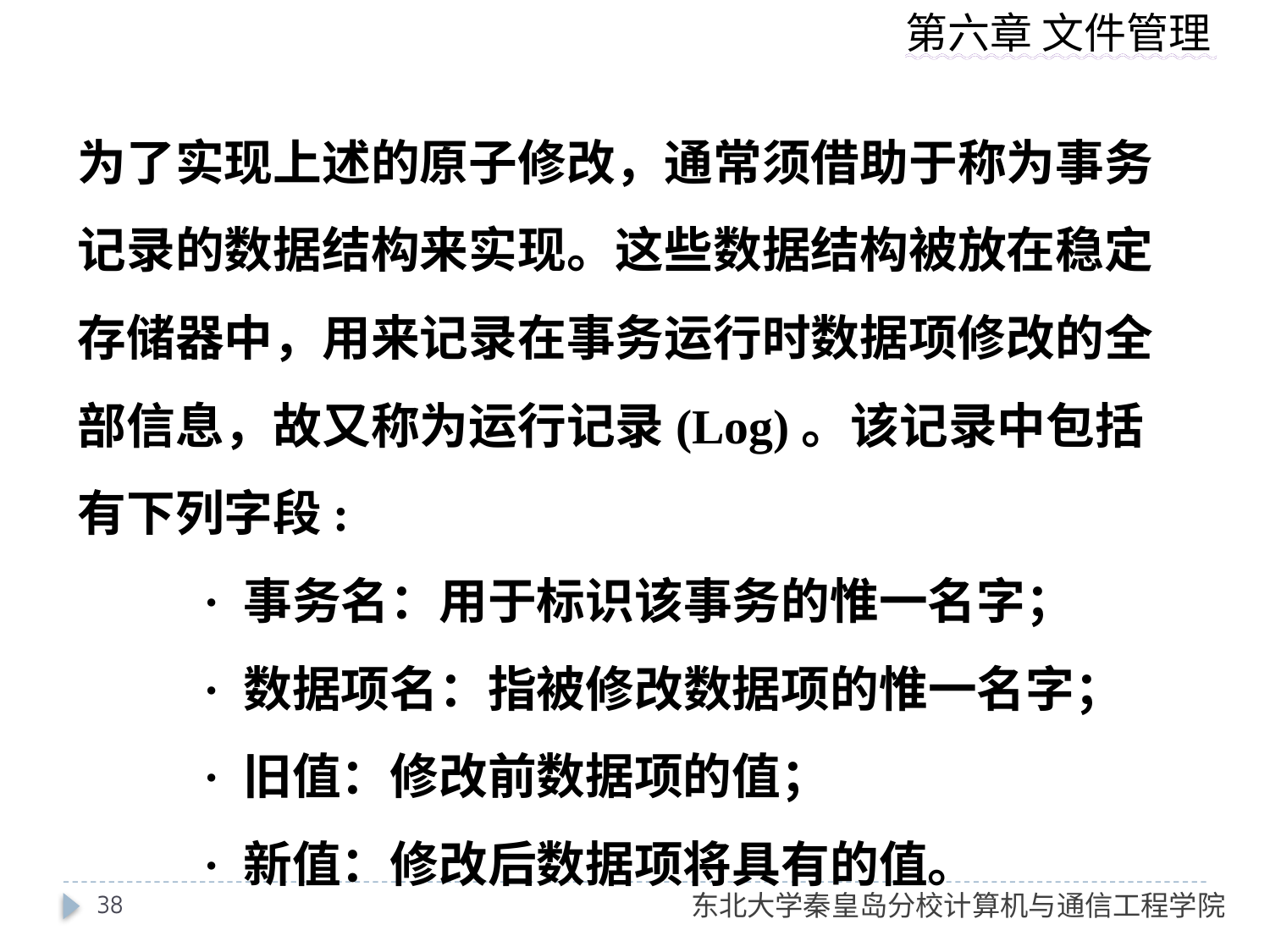

为了实现上述的原子修改，通常须借助于称为事务记录的数据结构来实现。这些数据结构被放在稳定存储器中，用来记录在事务运行时数据项修改的全部信息，故又称为运行记录(Log)。该记录中包括有下列字段:
	· 事务名：用于标识该事务的惟一名字；
	· 数据项名：指被修改数据项的惟一名字；
	· 旧值：修改前数据项的值；
	· 新值：修改后数据项将具有的值。

38